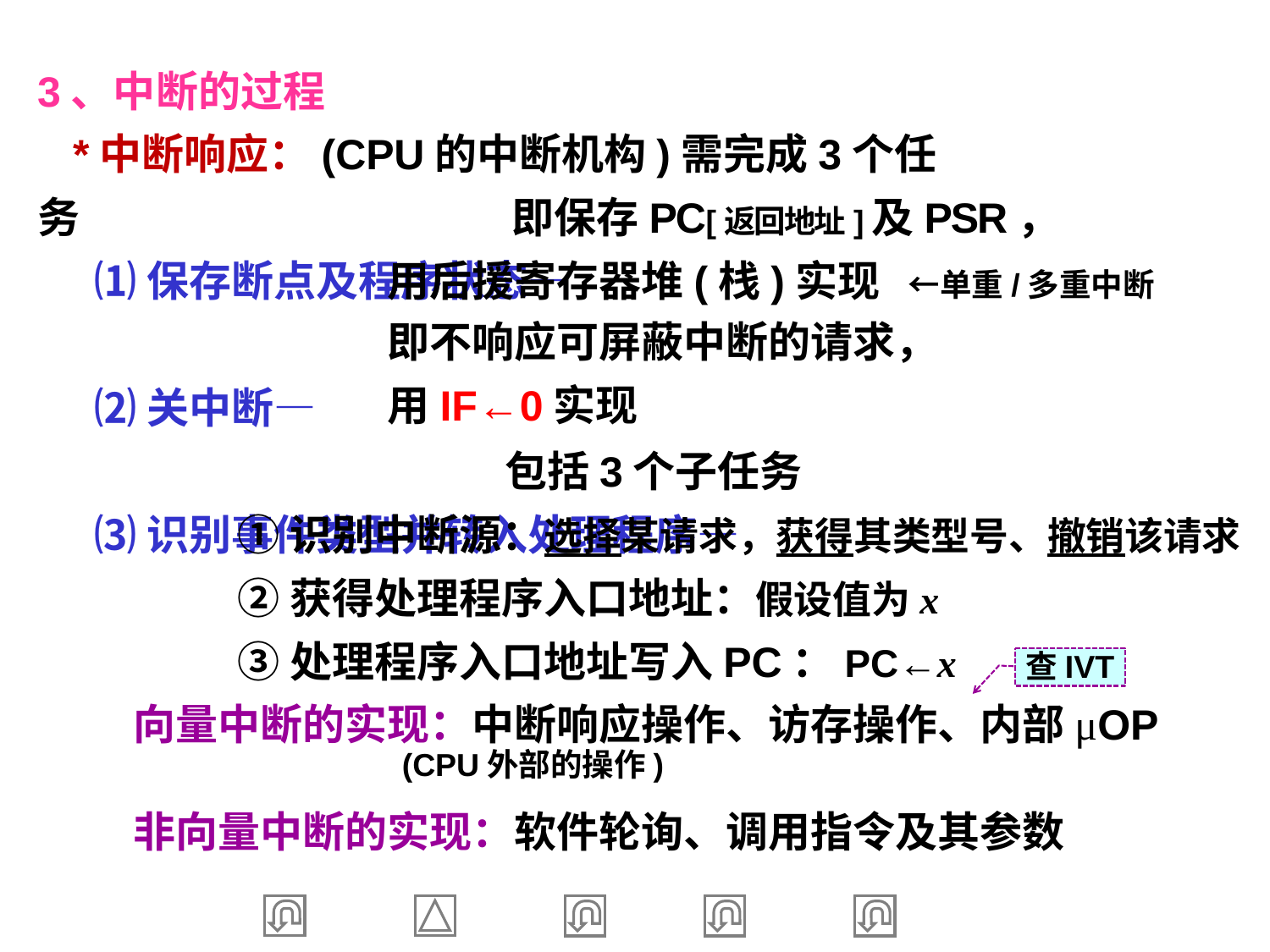

3、中断的过程
   *中断响应：(CPU的中断机构)需完成3个任务
      ⑴保存断点及程序状态—

      ⑵关中断—

      ⑶识别事件类型并转入处理程序—
            即保存PC[返回地址]及PSR，
用后援寄存器堆(栈)实现   ←单重/多重中断
即不响应可屏蔽中断的请求，
用IF←0实现
                           包括3个子任务
①识别中断源：选择某请求，获得其类型号、撤销该请求
②获得处理程序入口地址：假设值为x
③处理程序入口地址写入PC：PC←x
查IVT
         向量中断的实现：中断响应操作、访存操作、内部μOP
                                         (CPU外部的操作)
         非向量中断的实现：软件轮询、调用指令及其参数

40